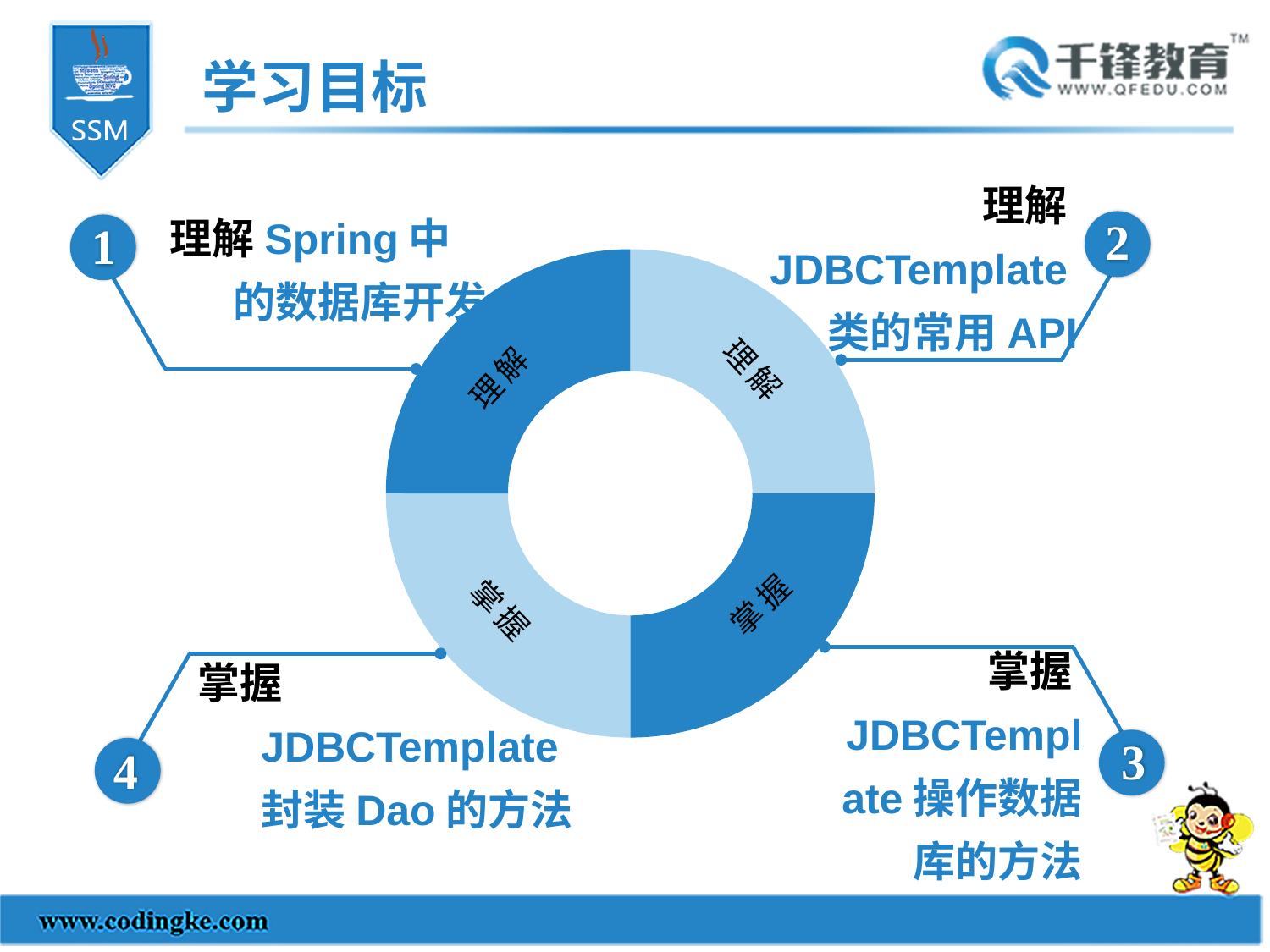

学习目标
理解JDBCTemplate类的常用API
2

理解Spring中的数据库开发
1

### Chart

| Category | 销售额 |
|---|---|
| 掌握知识 | 2.5 |
| 理解知识 | 2.5 |
| 熟悉知识 | 2.5 |
| 了解知识 | 2.5 |
理解
理解
掌握
掌握
掌握JDBCTemplate操作数据库的方法
3

掌握JDBCTemplate封装Dao的方法
4